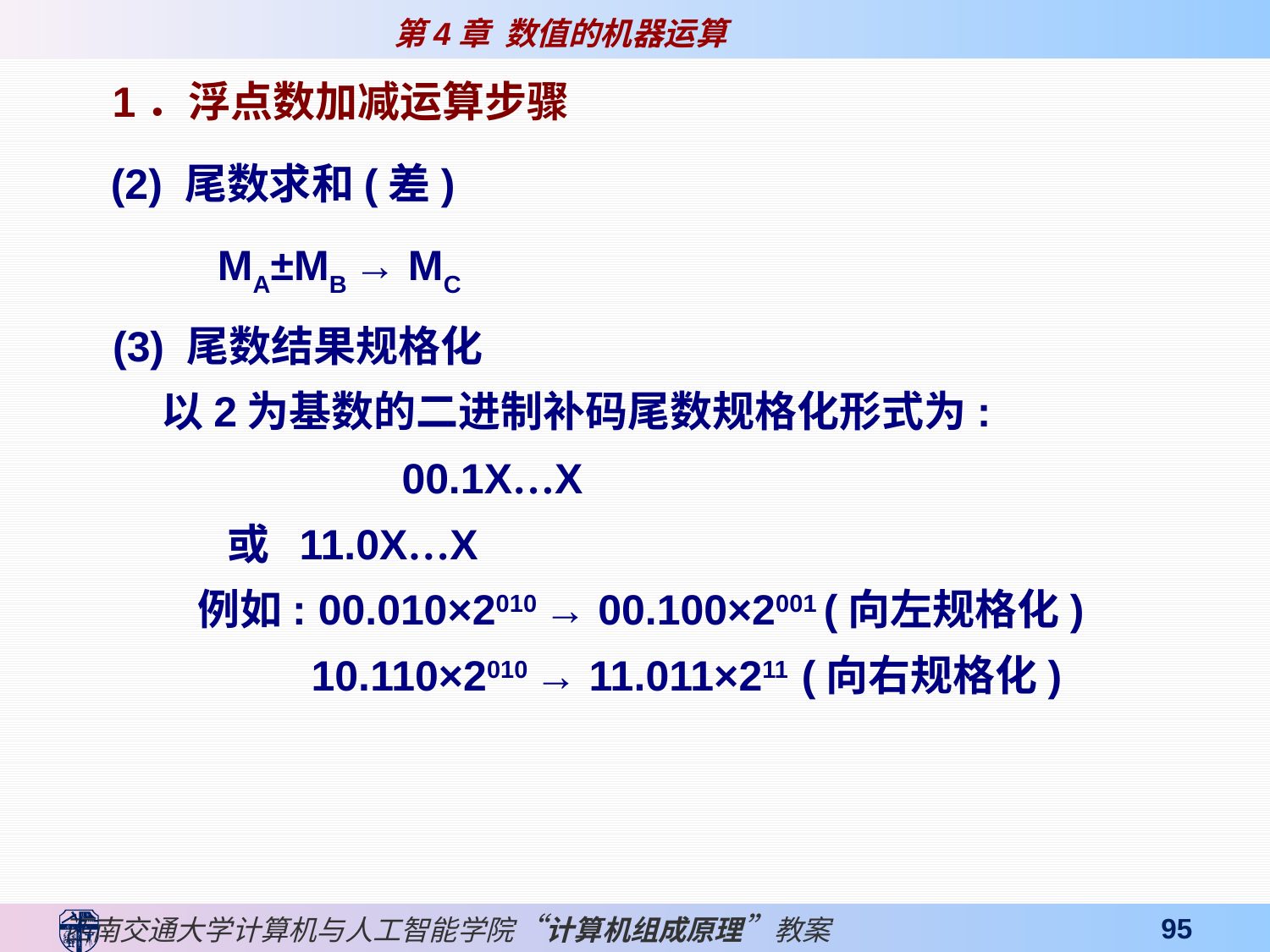

1．浮点数加减运算步骤
(2) 尾数求和(差)
         MA±MB → MC
(3) 尾数结果规格化
    以2为基数的二进制补码尾数规格化形式为:
  		   00.1X…X
           或  11.0X…X
　　例如: 00.010×2010 → 00.100×2001 (向左规格化)
　　　　  10.110×2010 → 11.011×211  (向右规格化)